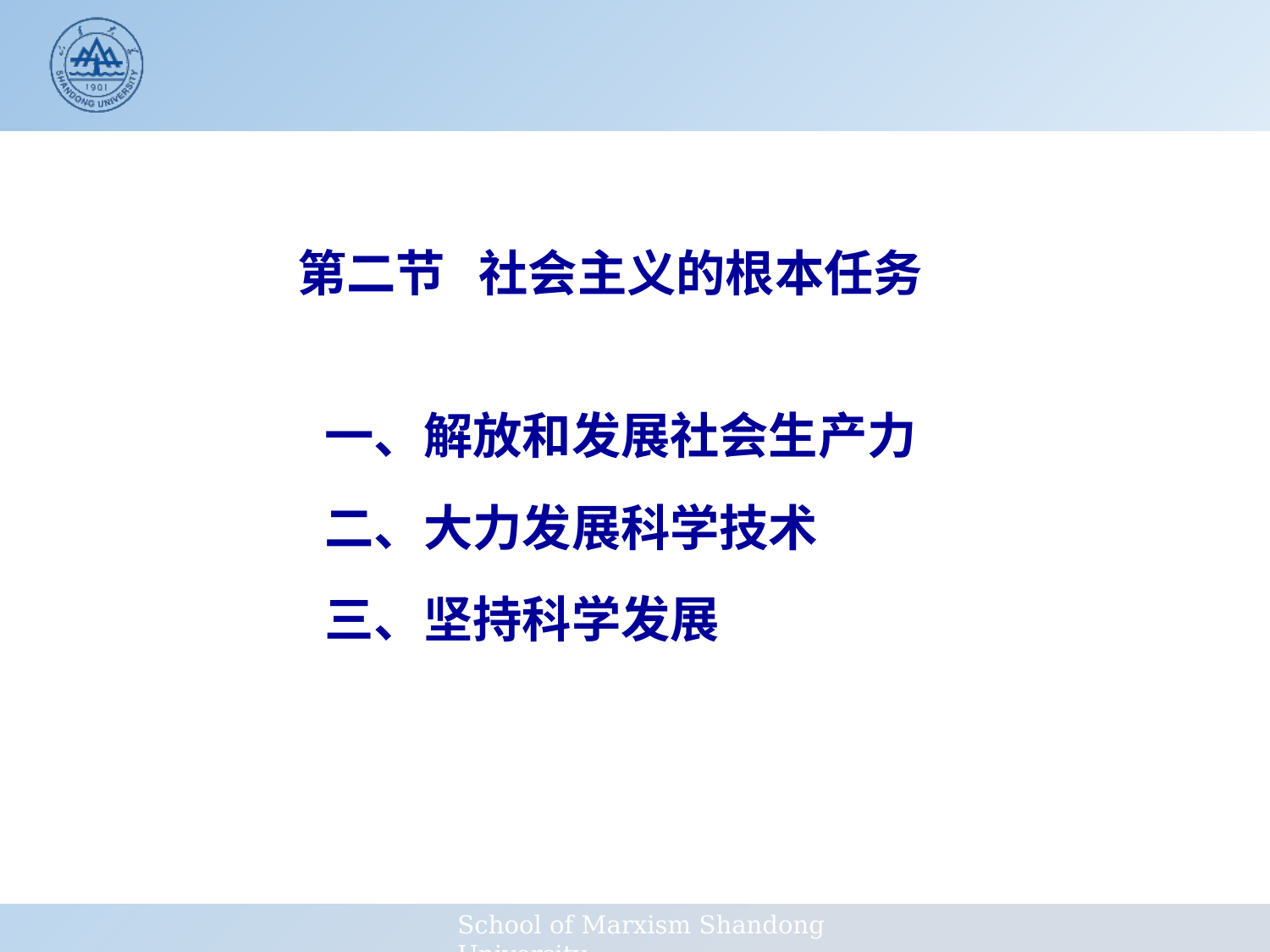

第二节   社会主义的根本任务
一、解放和发展社会生产力
二、大力发展科学技术
三、坚持科学发展